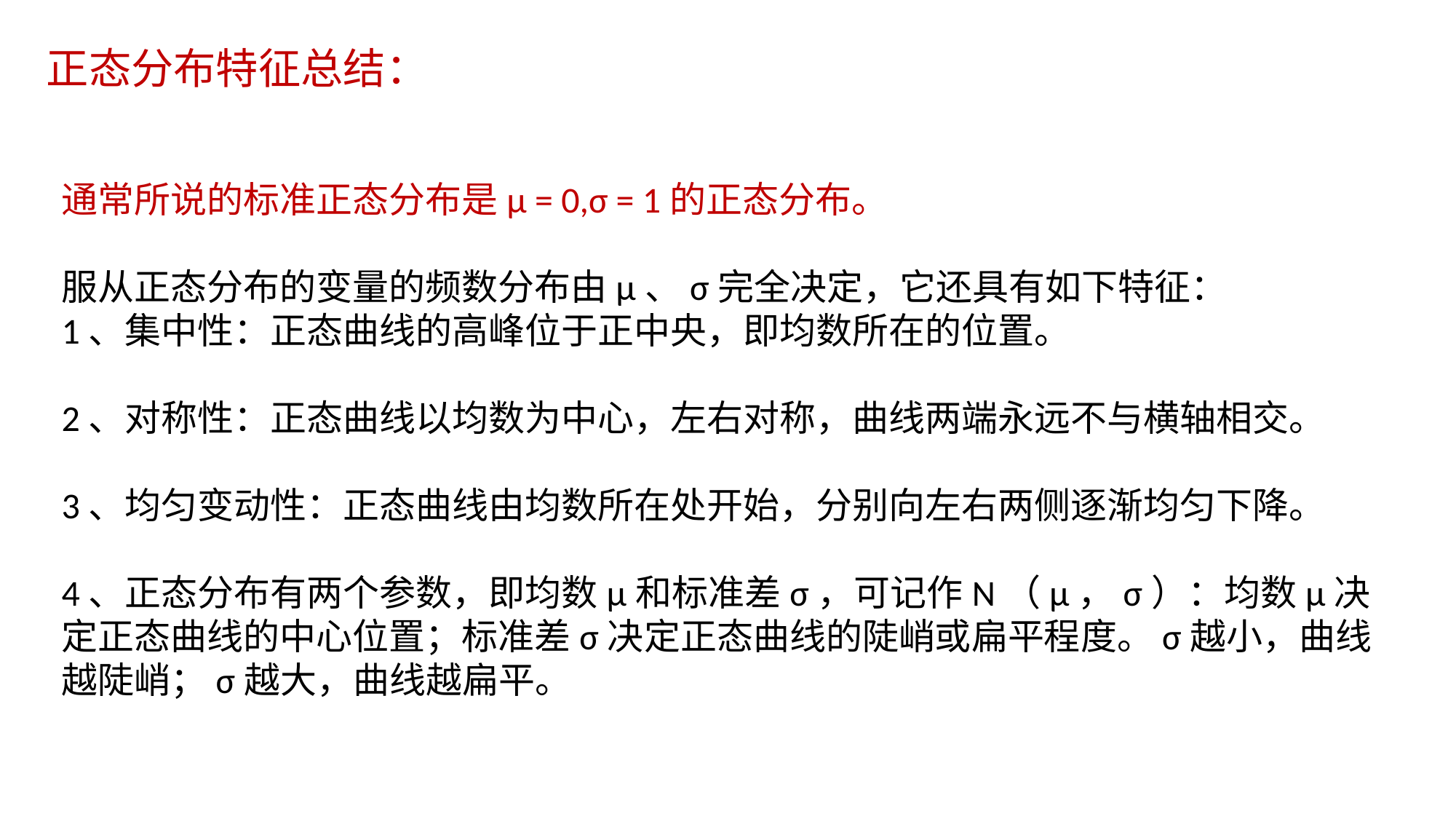

正态分布特征总结：
通常所说的标准正态分布是μ = 0,σ = 1的正态分布。

服从正态分布的变量的频数分布由μ、σ完全决定，它还具有如下特征：
1、集中性：正态曲线的高峰位于正中央，即均数所在的位置。

2、对称性：正态曲线以均数为中心，左右对称，曲线两端永远不与横轴相交。

3、均匀变动性：正态曲线由均数所在处开始，分别向左右两侧逐渐均匀下降。

4、正态分布有两个参数，即均数μ和标准差σ，可记作N（μ，σ）：均数μ决定正态曲线的中心位置；标准差σ决定正态曲线的陡峭或扁平程度。σ越小，曲线越陡峭；σ越大，曲线越扁平。